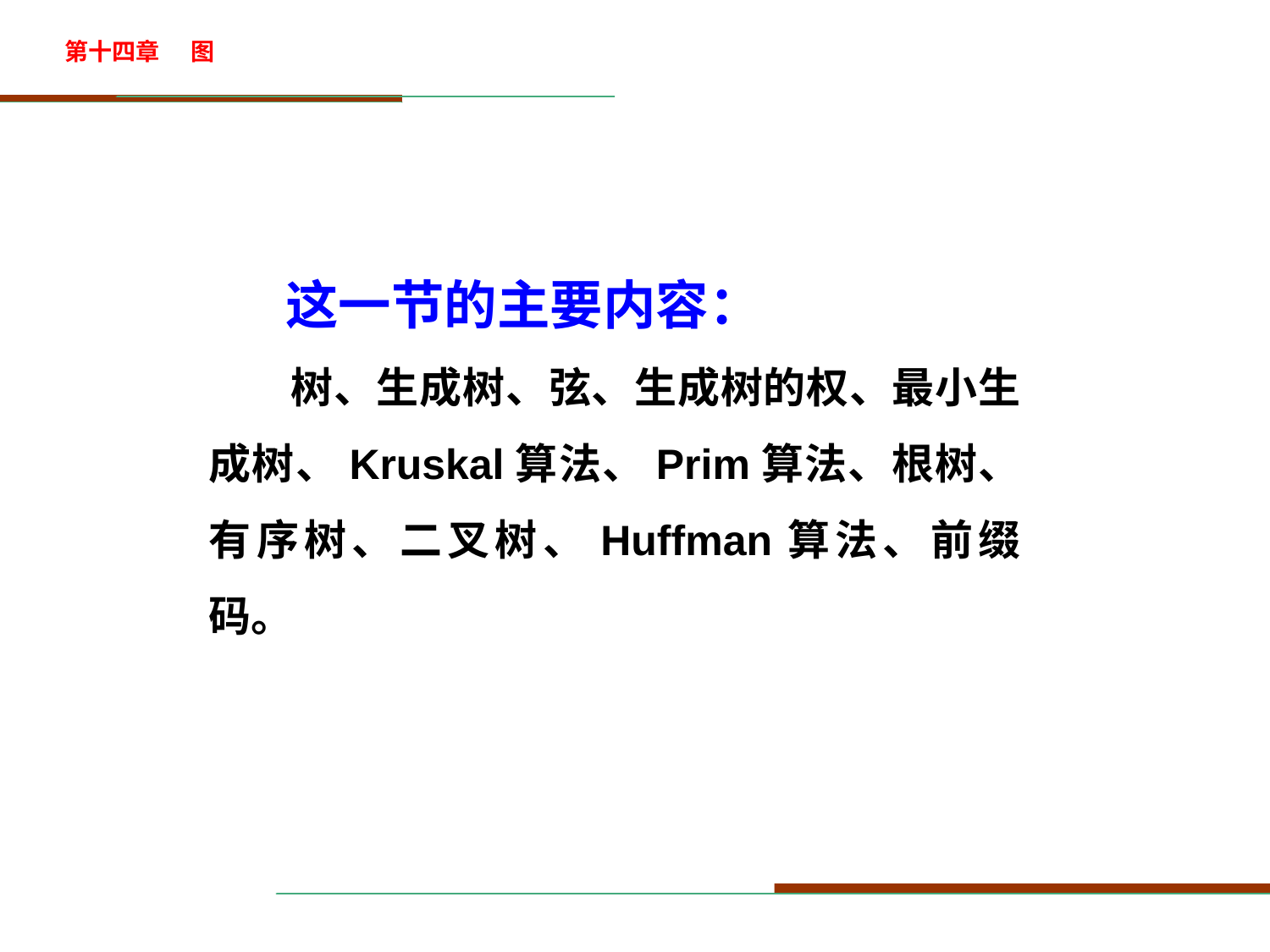

这一节的主要内容：
       树、生成树、弦、生成树的权、最小生成树、Kruskal算法、Prim算法、根树、有序树、二叉树、Huffman算法、前缀码。